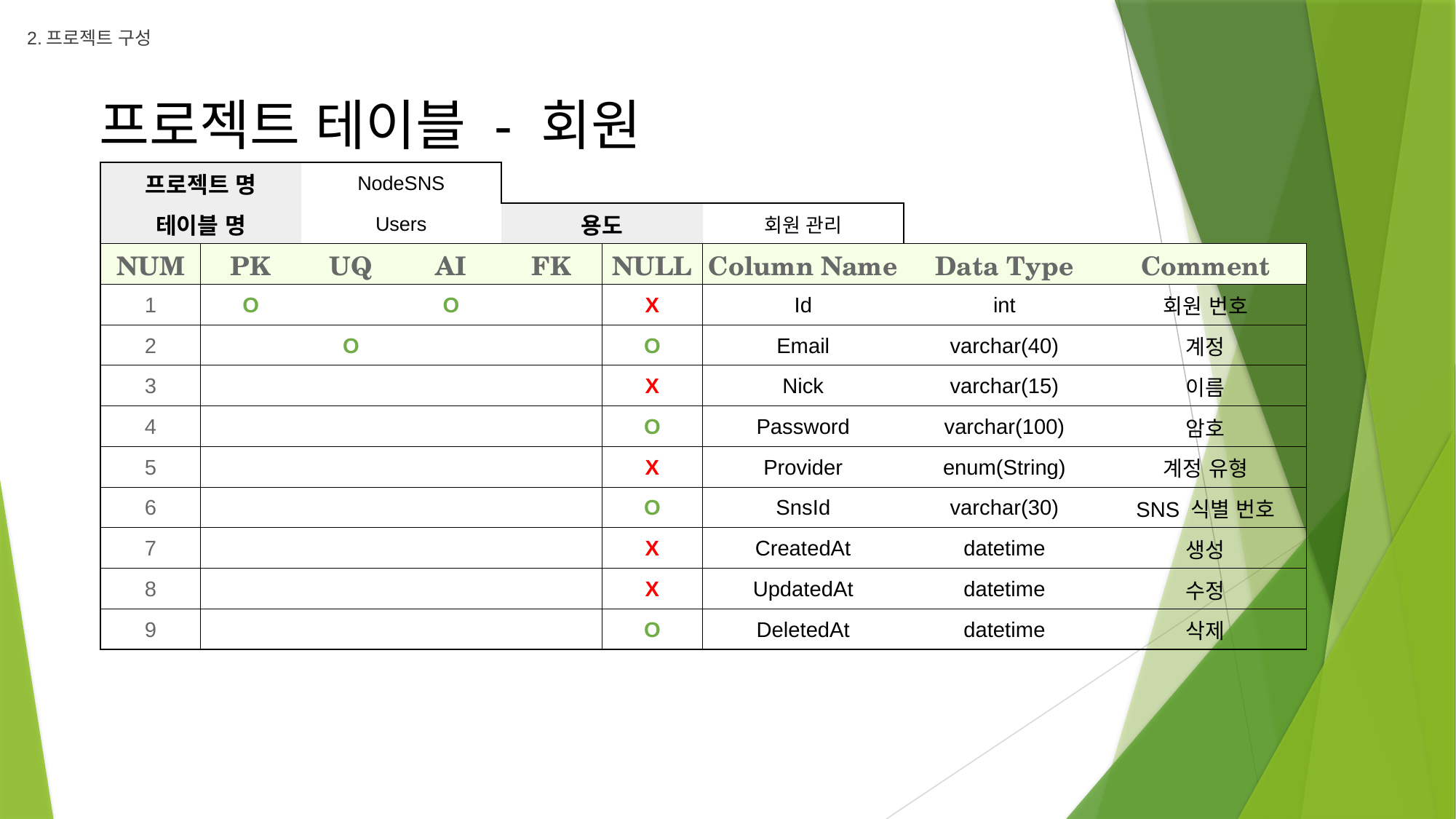

2.프로젝트 구성
프로젝트 테이블 - 회원
| 프로젝트 명 |  | NodeSNS |  |  |  |  |  |  |  |  |  |
| --- | --- | --- | --- | --- | --- | --- | --- | --- | --- | --- | --- |
| 테이블 명 |  | Users |  | 용도 |  | 회원 관리 |  |  |  |  |  |
| NUM | PK | UQ | AI | FK | NULL | Column Name |  | Data Type |  | Comment |  |
| 1 | O |  | O |  | X | Id |  | int |  | 회원 번호 |  |
| 2 |  | O |  |  | O | Email |  | varchar(40) |  | 계정 |  |
| 3 |  |  |  |  | X | Nick |  | varchar(15) |  | 이름 |  |
| 4 |  |  |  |  | O | Password |  | varchar(100) |  | 암호 |  |
| 5 |  |  |  |  | X | Provider |  | enum(String) |  | 계정 유형 |  |
| 6 |  |  |  |  | O | SnsId |  | varchar(30) |  | SNS 식별 번호 |  |
| 7 |  |  |  |  | X | CreatedAt |  | datetime |  | 생성 |  |
| 8 |  |  |  |  | X | UpdatedAt |  | datetime |  | 수정 |  |
| 9 |  |  |  |  | O | DeletedAt |  | datetime |  | 삭제 |  |